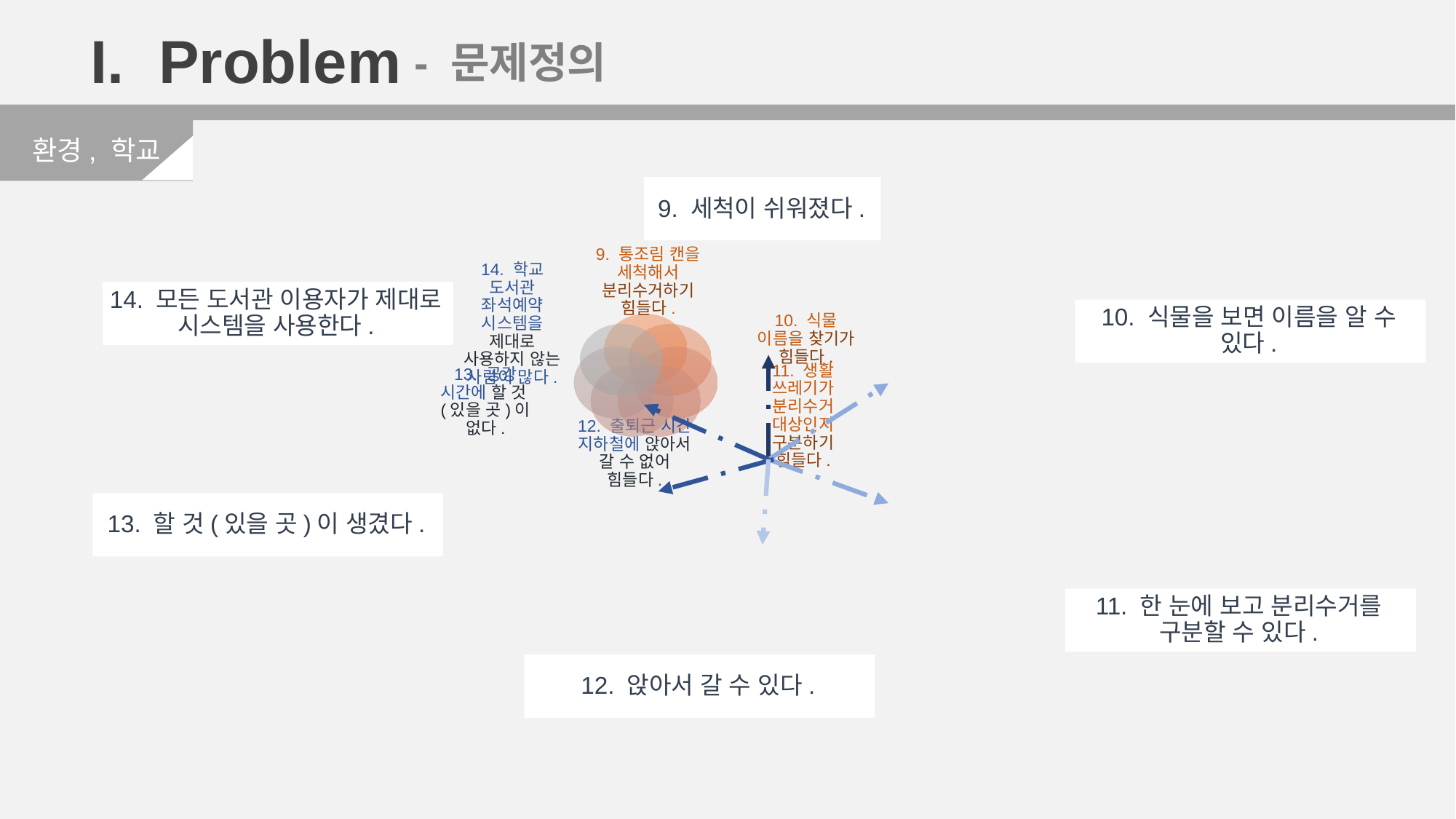

Problem
- 문제정의

환경, 학교

9. 세척이 쉬워졌다.

10. 식물 이름을 찾기가 힘들다.
14. 학교 도서관 좌석예약 시스템을 제대로 사용하지 않는 사람이 많다.
12. 출퇴근 시간 지하철에 앉아서 갈 수 없어 힘들다.
13. 공강 시간에 할 것(있을 곳)이 없다.
11. 생활 쓰레기가 분리수거 대상인지 구분하기 힘들다.
9. 통조림 캔을 세척해서 분리수거하기 힘들다.
14. 모든 도서관 이용자가 제대로 시스템을 사용한다.

10. 식물을 보면 이름을 알 수 있다.

13. 할 것(있을 곳)이 생겼다.

11. 한 눈에 보고 분리수거를 구분할 수 있다.

12. 앉아서 갈 수 있다.